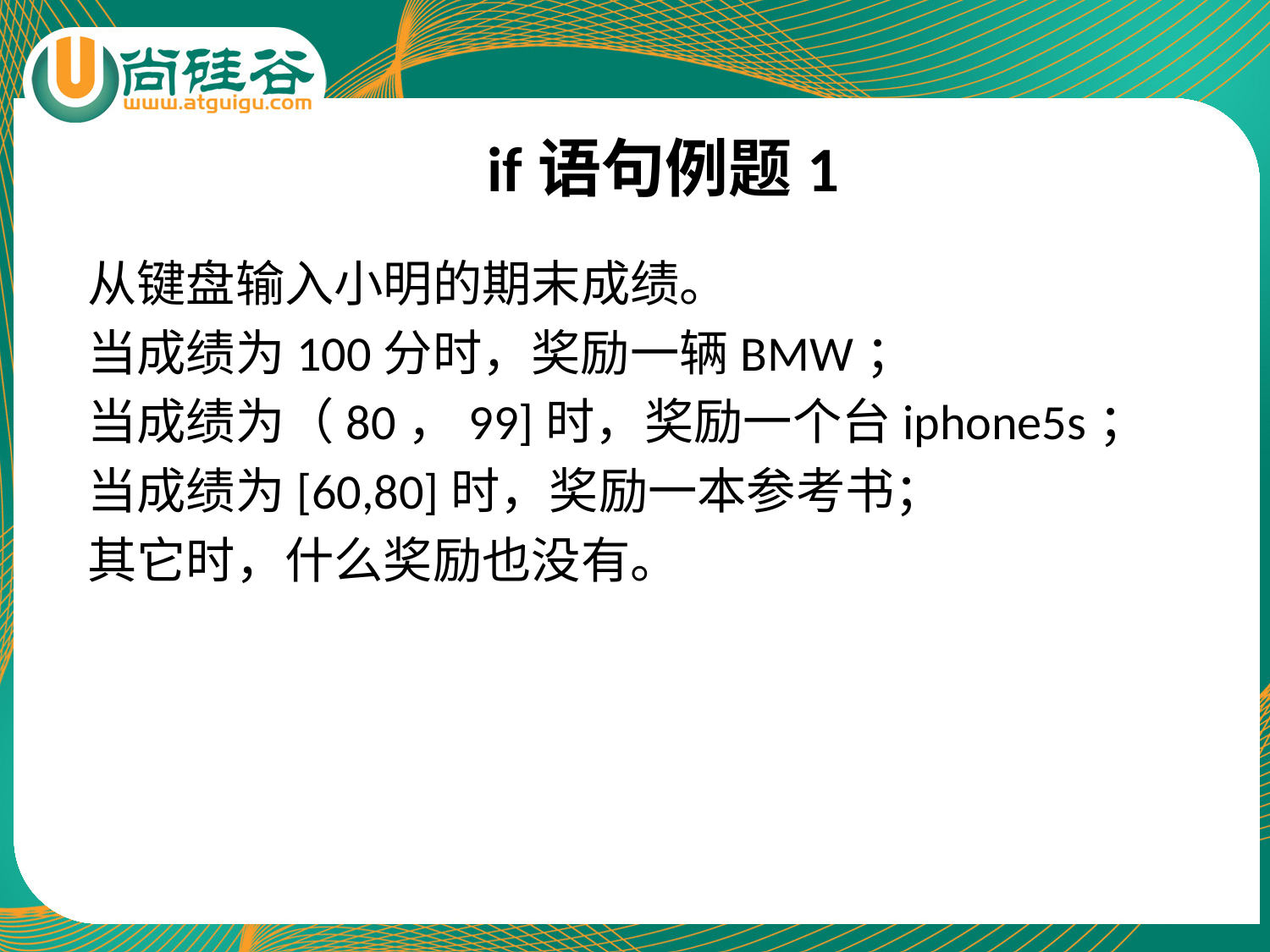

# if语句例题1
从键盘输入小明的期末成绩。
当成绩为100分时，奖励一辆BMW；
当成绩为（80，99]时，奖励一个台iphone5s；
当成绩为[60,80]时，奖励一本参考书；
其它时，什么奖励也没有。